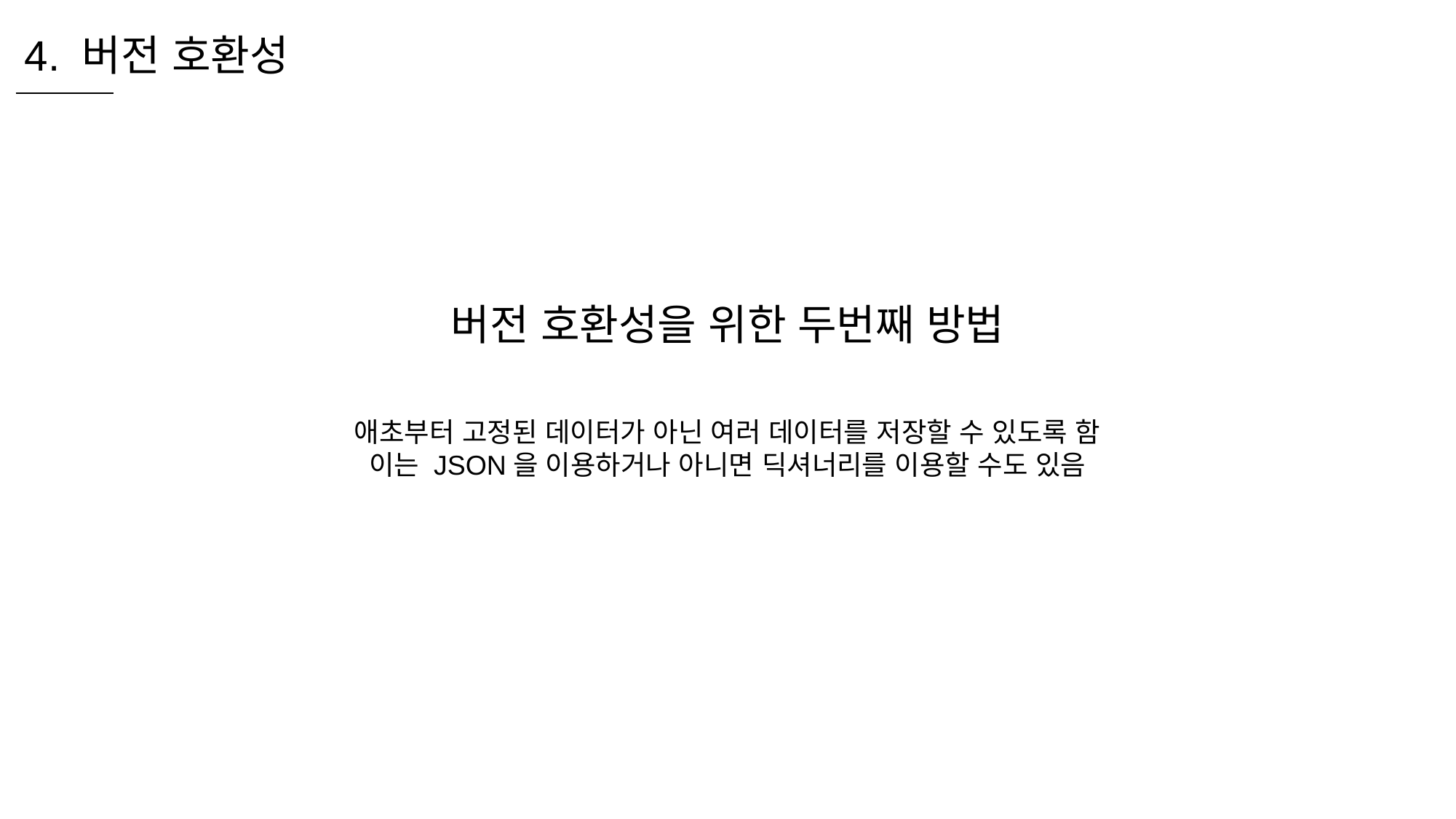

4. 버전 호환성
버전 호환성을 위한 두번째 방법
애초부터 고정된 데이터가 아닌 여러 데이터를 저장할 수 있도록 함
이는 JSON을 이용하거나 아니면 딕셔너리를 이용할 수도 있음